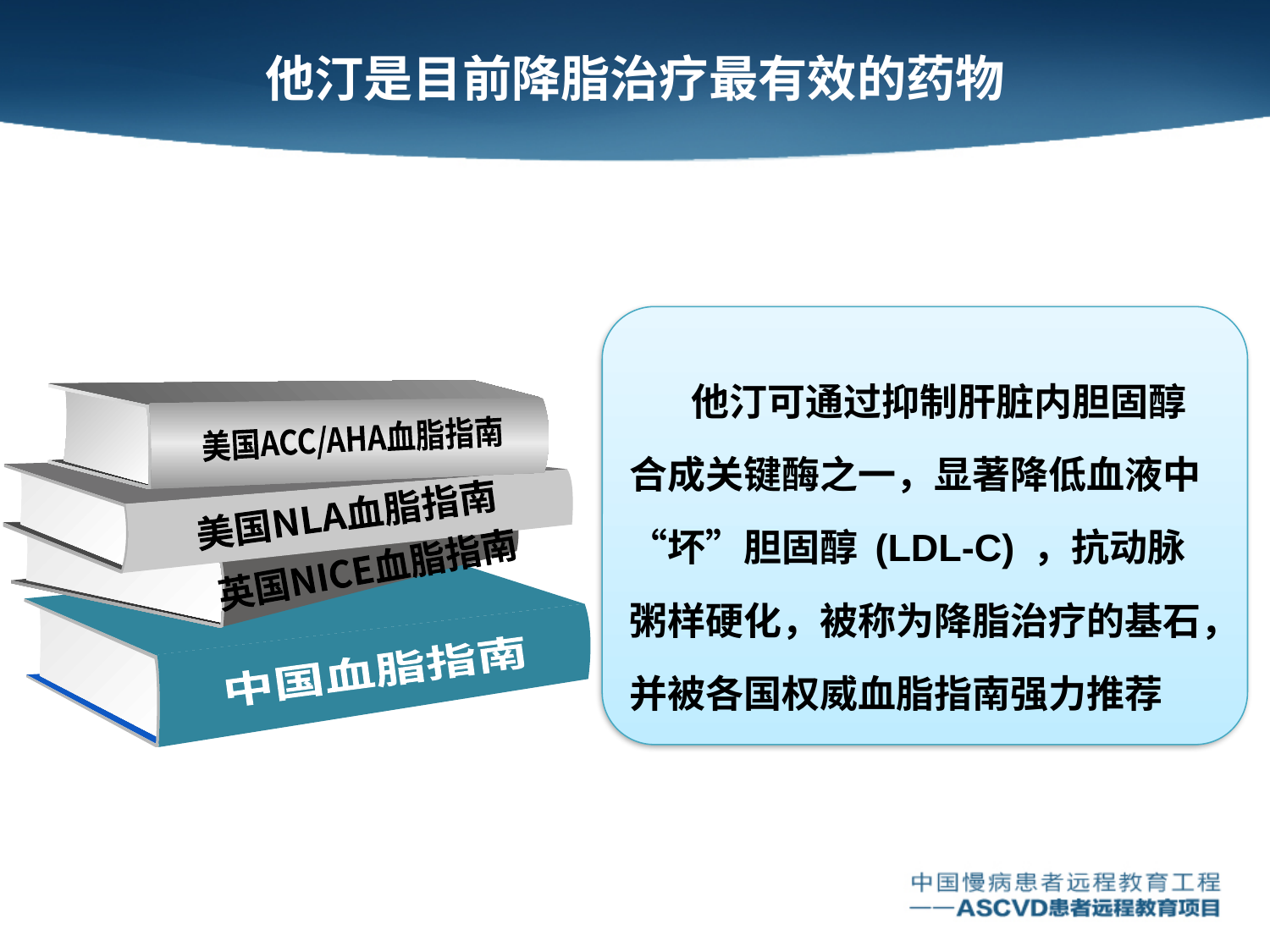

# 他汀是目前降脂治疗最有效的药物

他汀可通过抑制肝脏内胆固醇合成关键酶之一，显著降低血液中“坏”胆固醇 (LDL-C) ，抗动脉粥样硬化，被称为降脂治疗的基石，并被各国权威血脂指南强力推荐

美国ACC/AHA血脂指南

美国NLA血脂指南

英国NICE血脂指南

中国血脂指南